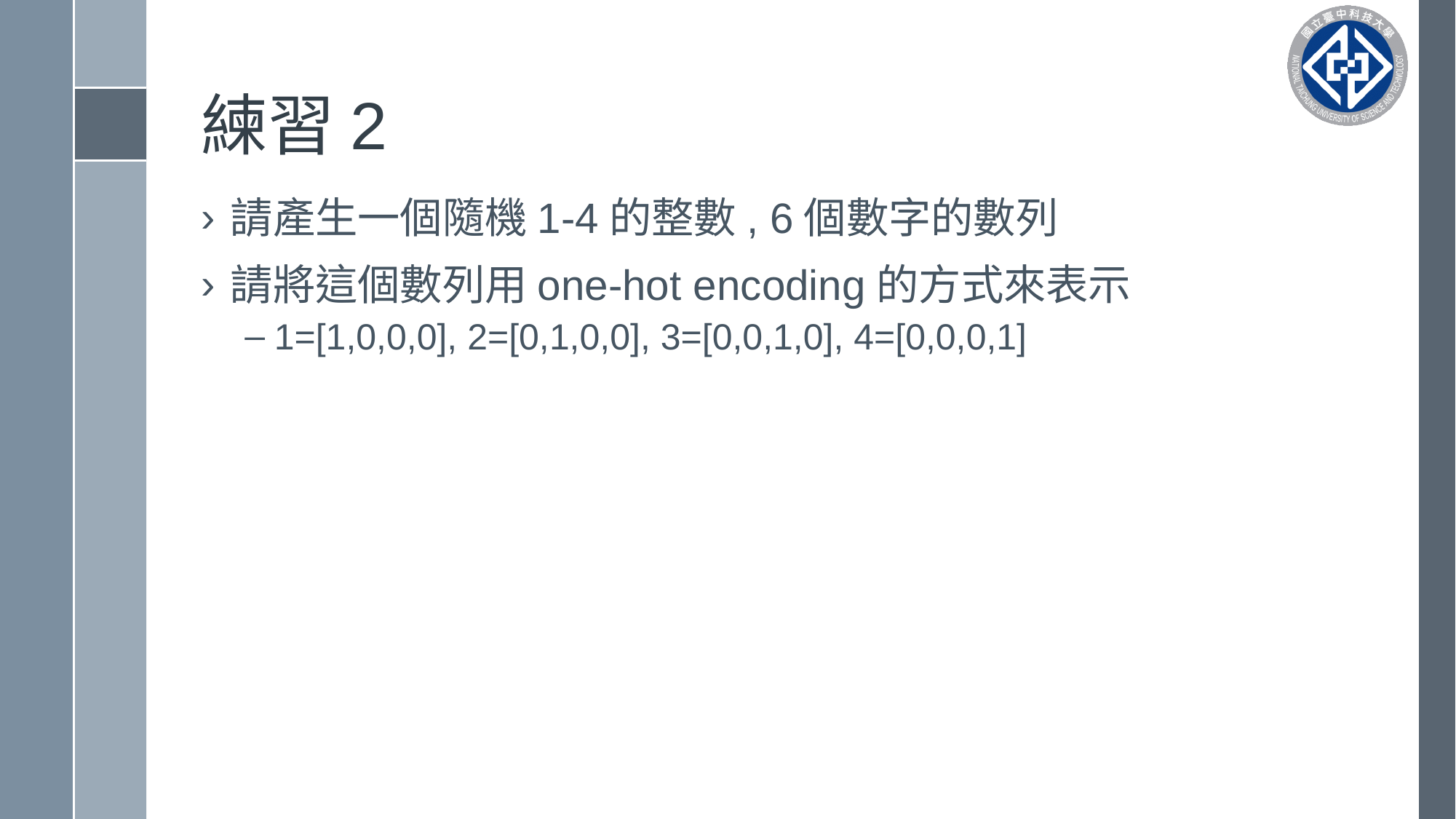

# 練習2
請產生一個隨機1-4的整數, 6個數字的數列
請將這個數列用one-hot encoding的方式來表示
1=[1,0,0,0], 2=[0,1,0,0], 3=[0,0,1,0], 4=[0,0,0,1]